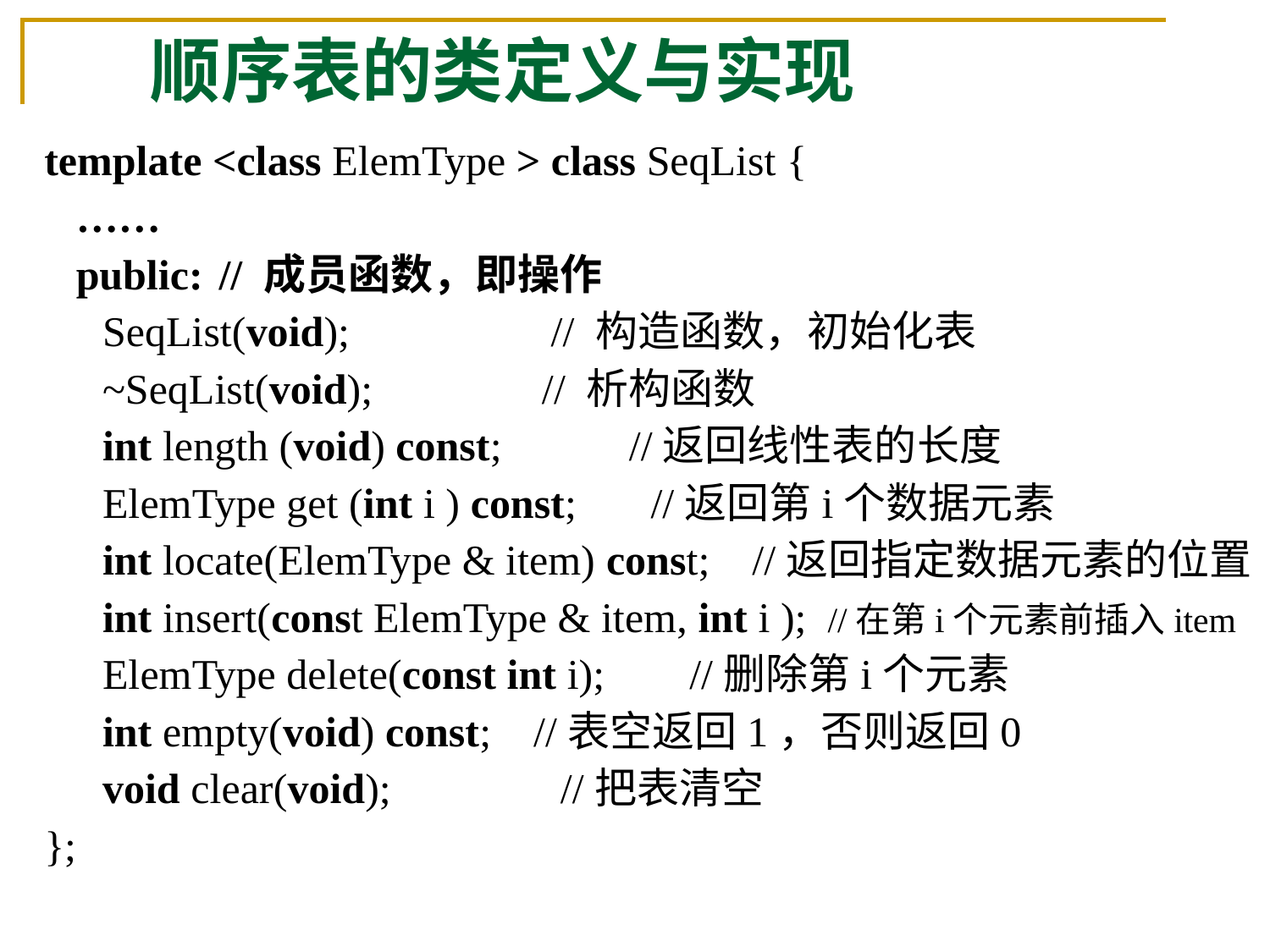

# 顺序表的类定义与实现
template <class ElemType > class SeqList {
   ……
   public:	// 成员函数，即操作
	 SeqList(void);                   // 构造函数，初始化表
	 ~SeqList(void);                // 析构函数
	 int length (void) const;            //返回线性表的长度
	 ElemType get (int i ) const;       //返回第i个数据元素
	 int locate(ElemType & item) const;    //返回指定数据元素的位置
	 int insert(const ElemType & item, int i );  //在第i个元素前插入item
	 ElemType delete(const int i);        //删除第i个元素
	 int empty(void) const;    //表空返回1，否则返回0
	 void clear(void);                //把表清空
};